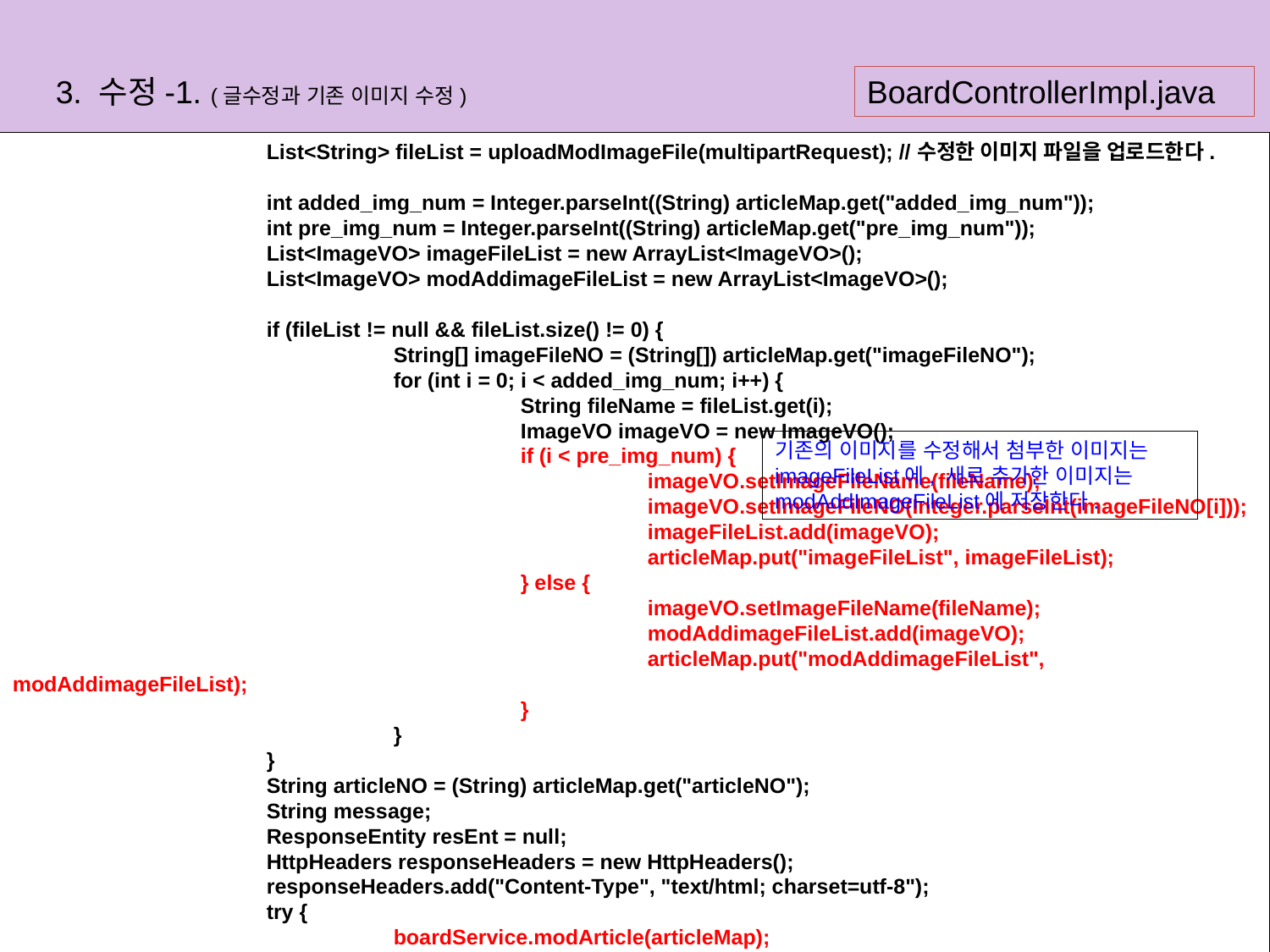

BoardControllerImpl.java
3. 수정-1. (글수정과 기존 이미지 수정)
		List<String> fileList = uploadModImageFile(multipartRequest); //수정한 이미지 파일을 업로드한다.

		int added_img_num = Integer.parseInt((String) articleMap.get("added_img_num"));
		int pre_img_num = Integer.parseInt((String) articleMap.get("pre_img_num"));
		List<ImageVO> imageFileList = new ArrayList<ImageVO>();
		List<ImageVO> modAddimageFileList = new ArrayList<ImageVO>();

		if (fileList != null && fileList.size() != 0) {
			String[] imageFileNO = (String[]) articleMap.get("imageFileNO");
			for (int i = 0; i < added_img_num; i++) {
				String fileName = fileList.get(i);
				ImageVO imageVO = new ImageVO();
				if (i < pre_img_num) {
					imageVO.setImageFileName(fileName);
					imageVO.setImageFileNO(Integer.parseInt(imageFileNO[i]));
					imageFileList.add(imageVO);
					articleMap.put("imageFileList", imageFileList);
				} else {
					imageVO.setImageFileName(fileName);
					modAddimageFileList.add(imageVO);
					articleMap.put("modAddimageFileList", modAddimageFileList);
				}
			}
		}
		String articleNO = (String) articleMap.get("articleNO");
		String message;
		ResponseEntity resEnt = null;
		HttpHeaders responseHeaders = new HttpHeaders();
		responseHeaders.add("Content-Type", "text/html; charset=utf-8");
		try {
			boardService.modArticle(articleMap);

기존의 이미지를 수정해서 첨부한 이미지는
imageFileList에, 새로 추가한 이미지는
modAddImageFileList에 저장한다.